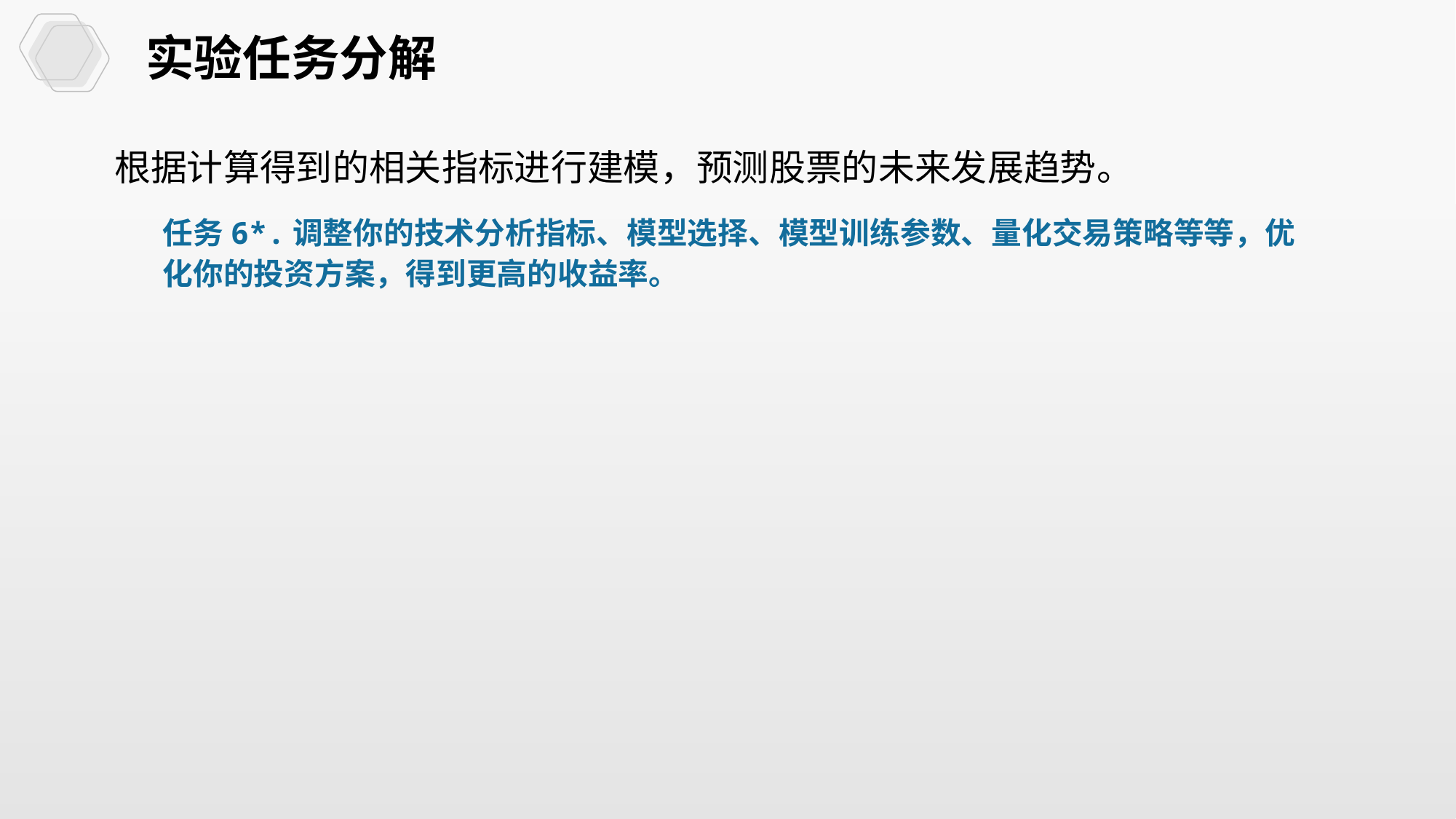

实验任务分解
根据计算得到的相关指标进行建模，预测股票的未来发展趋势。
任务6*.调整你的技术分析指标、模型选择、模型训练参数、量化交易策略等等，优化你的投资方案，得到更高的收益率。